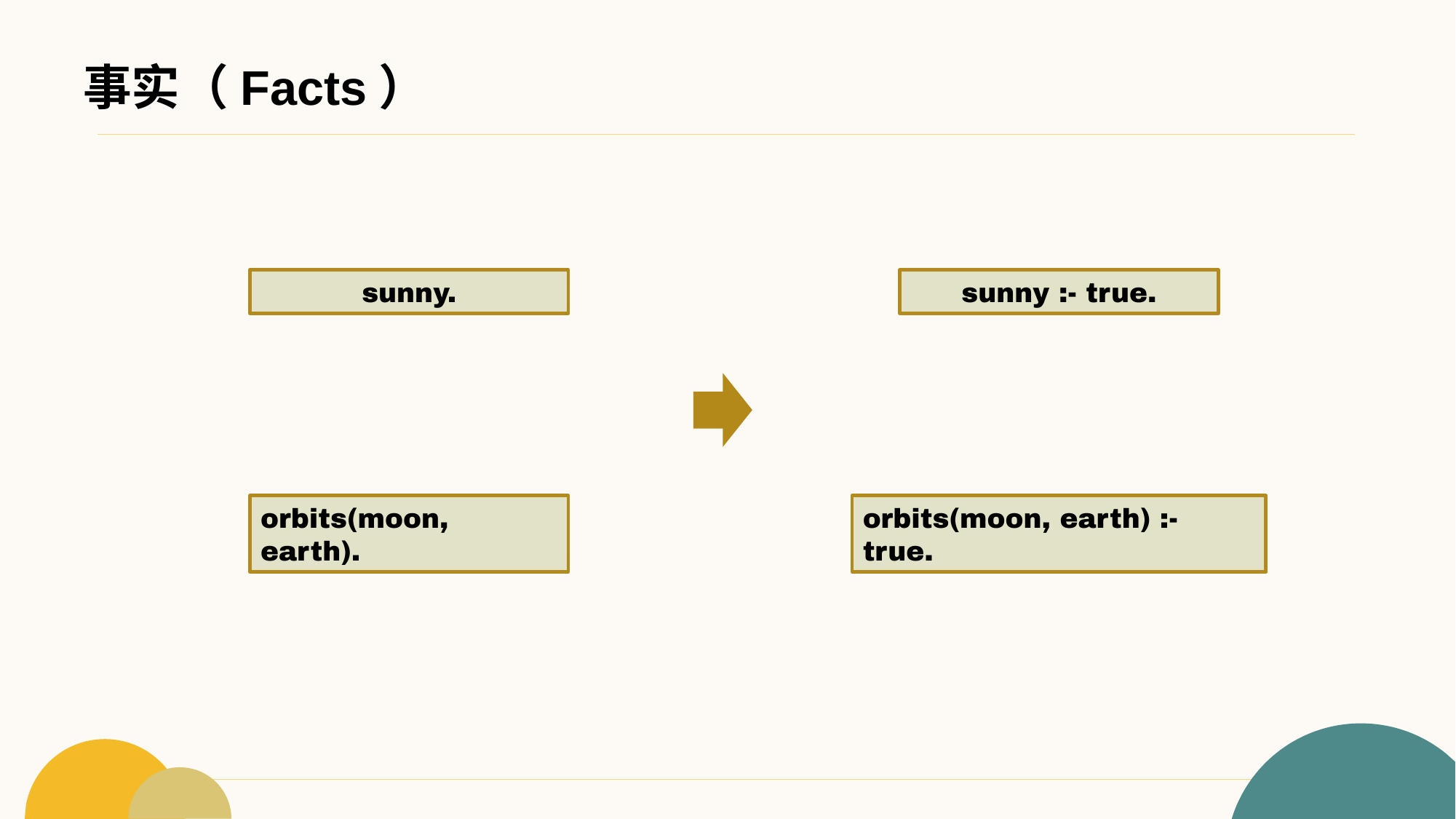

# 事实（Facts）
sunny.
sunny :- true.

orbits(moon, earth).
orbits(moon, earth) :- true.